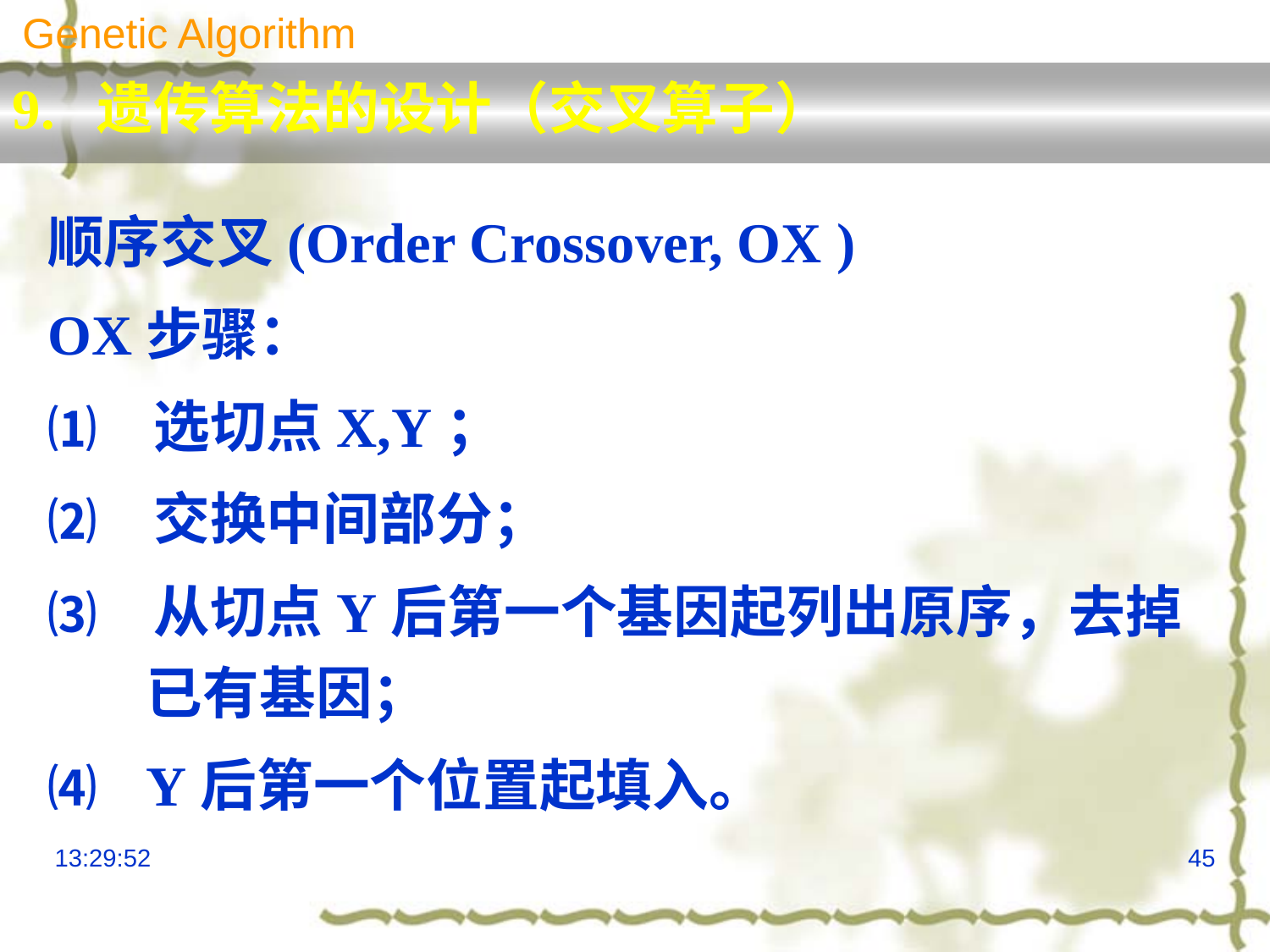

Genetic Algorithm
9.  遗传算法的设计（交叉算子）
顺序交叉(Order Crossover, OX )
OX步骤：
⑴    选切点X,Y；
⑵    交换中间部分；
⑶    从切点Y后第一个基因起列出原序，去掉已有基因；
⑷    Y后第一个位置起填入。
13:29:52
45